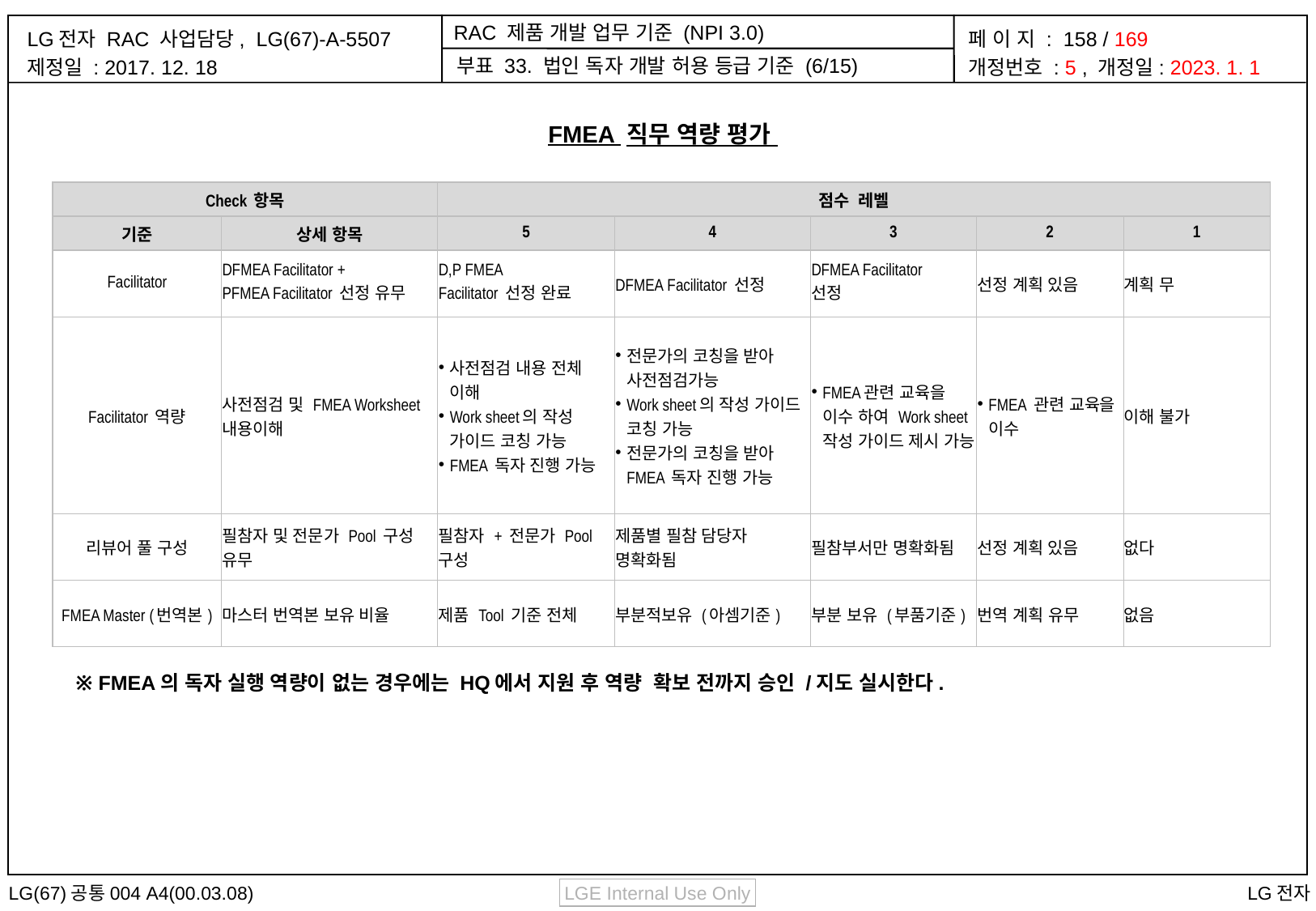

부표 33. 법인 독자 개발 허용 등급 기준 (6/15)
FMEA 직무 역량 평가
| Check 항목 |  | 점수 레벨 |  |  |  |  |
| --- | --- | --- | --- | --- | --- | --- |
| 기준 | 상세 항목 | 5 | 4 | 3 | 2 | 1 |
| Facilitator | DFMEA Facilitator + PFMEA Facilitator 선정 유무 | D,P FMEA Facilitator 선정 완료 | DFMEA Facilitator 선정 | DFMEA Facilitator 선정 | 선정 계획 있음 | 계획 무 |
| Facilitator 역량 | 사전점검 및 FMEA Worksheet 내용이해 | 사전점검 내용 전체 이해 Work sheet의 작성 가이드 코칭 가능 FMEA 독자 진행 가능 | 전문가의 코칭을 받아 사전점검가능 Work sheet의 작성 가이드 코칭 가능 전문가의 코칭을 받아 FMEA 독자 진행 가능 | FMEA관련 교육을 이수 하여 Work sheet 작성 가이드 제시 가능 | FMEA 관련 교육을 이수 | 이해 불가 |
| 리뷰어 풀 구성 | 필참자 및 전문가 Pool 구성 유무 | 필참자 + 전문가 Pool 구성 | 제품별 필참 담당자 명확화됨 | 필참부서만 명확화됨 | 선정 계획 있음 | 없다 |
| FMEA Master (번역본) | 마스터 번역본 보유 비율 | 제품 Tool 기준 전체 | 부분적보유 (아셈기준) | 부분 보유 (부품기준) | 번역 계획 유무 | 없음 |
※ FMEA의 독자 실행 역량이 없는 경우에는 HQ에서 지원 후 역량  확보 전까지 승인 /지도 실시한다.